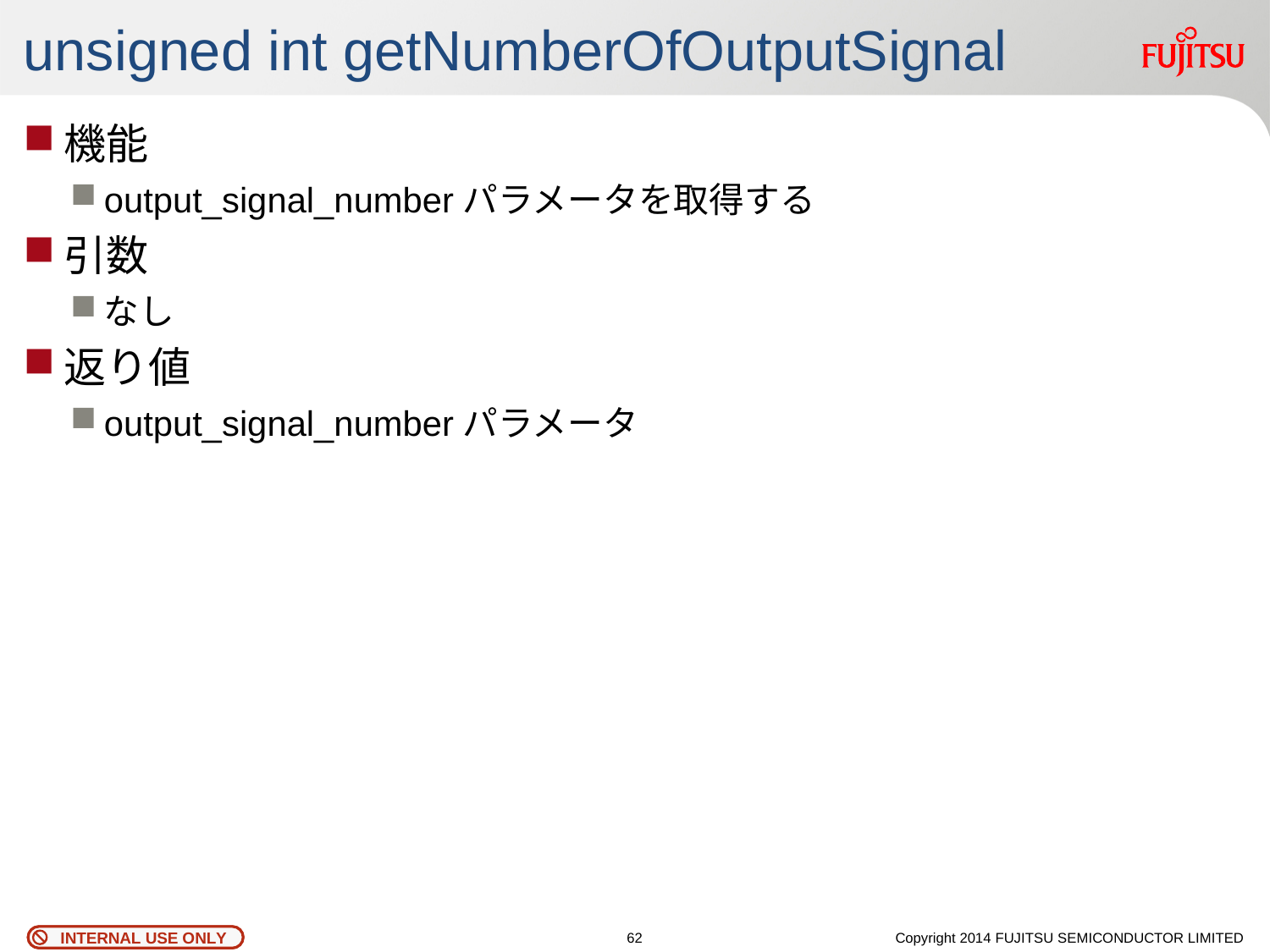

# unsigned int getNumberOfOutputSignal
機能
output_signal_numberパラメータを取得する
引数
なし
返り値
output_signal_numberパラメータ

62
Copyright 2014 FUJITSU SEMICONDUCTOR LIMITED